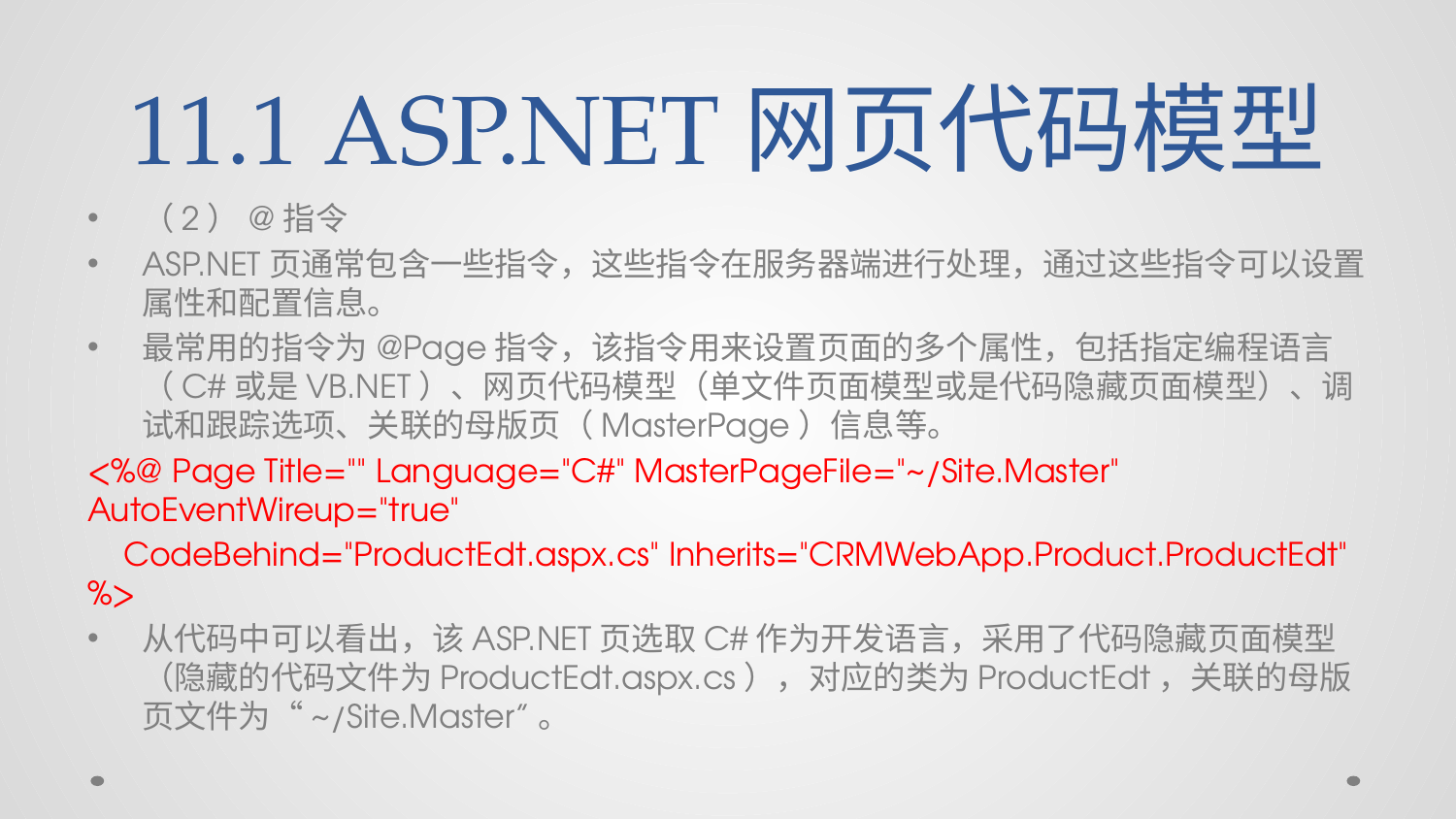

# 11.1 ASP.NET网页代码模型
（2）@指令
ASP.NET页通常包含一些指令，这些指令在服务器端进行处理，通过这些指令可以设置属性和配置信息。
最常用的指令为@Page指令，该指令用来设置页面的多个属性，包括指定编程语言（C#或是VB.NET）、网页代码模型（单文件页面模型或是代码隐藏页面模型）、调试和跟踪选项、关联的母版页（MasterPage）信息等。
<%@ Page Title="" Language="C#" MasterPageFile="~/Site.Master" AutoEventWireup="true"
    CodeBehind="ProductEdt.aspx.cs" Inherits="CRMWebApp.Product.ProductEdt" %>
从代码中可以看出，该ASP.NET页选取C#作为开发语言，采用了代码隐藏页面模型（隐藏的代码文件为ProductEdt.aspx.cs），对应的类为ProductEdt，关联的母版页文件为“~/Site.Master”。